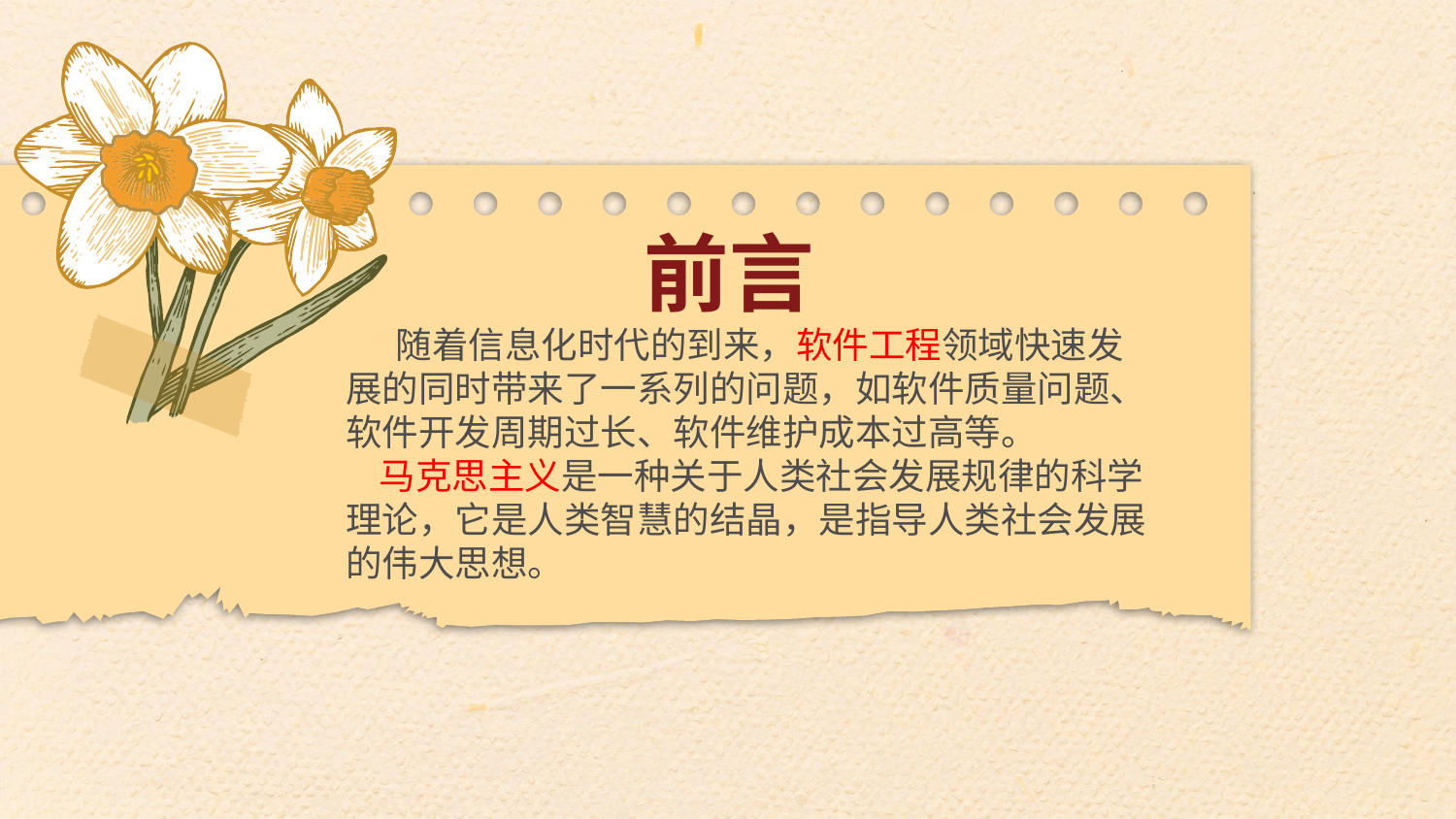

# 前言

     随着信息化时代的到来，软件工程领域快速发展的同时带来了一系列的问题，如软件质量问题、软件开发周期过长、软件维护成本过高等。
   马克思主义是一种关于人类社会发展规律的科学理论，它是人类智慧的结晶，是指导人类社会发展的伟大思想。